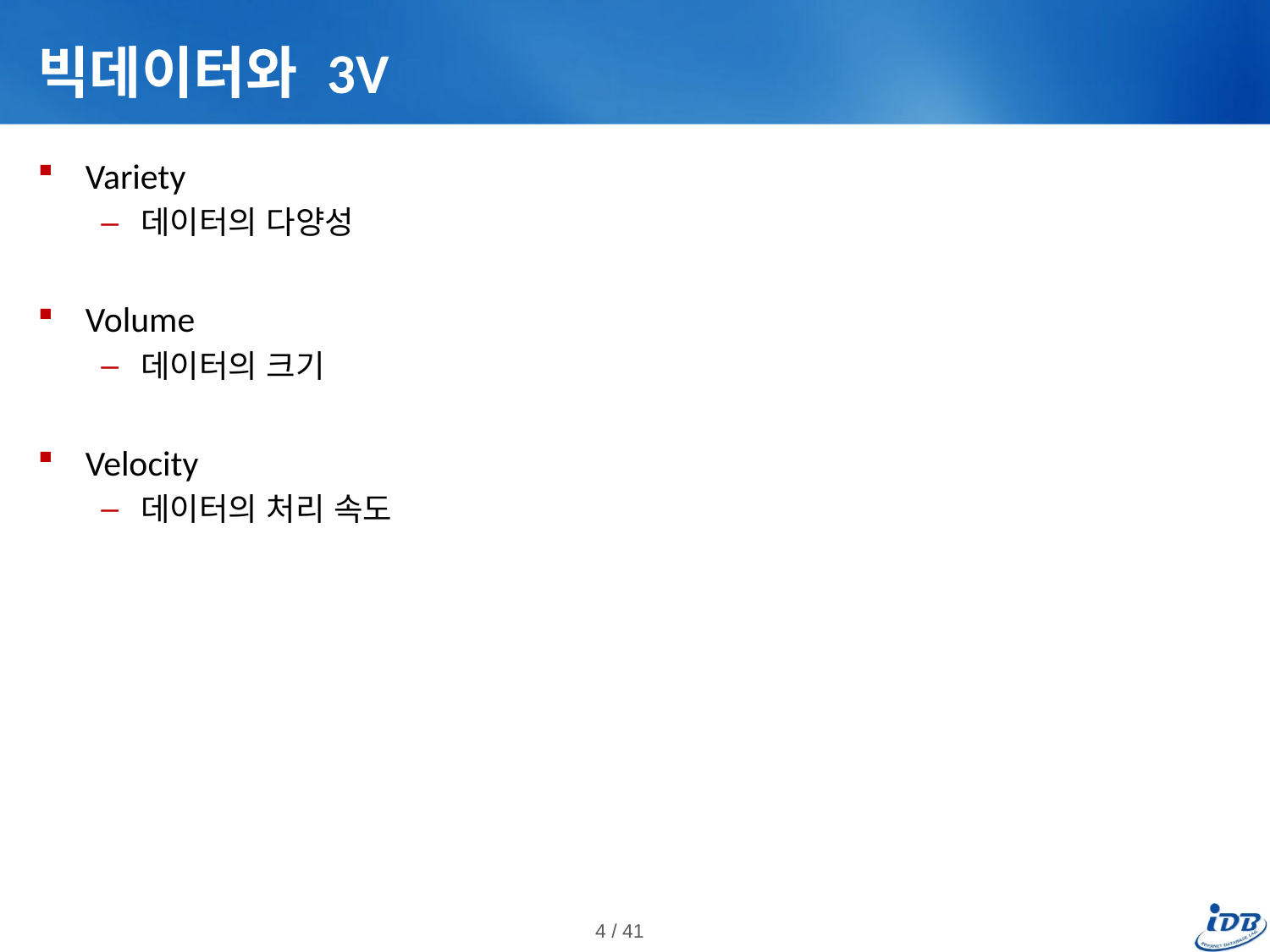

# 빅데이터와 3V
Variety
데이터의 다양성

Volume
데이터의 크기

Velocity
데이터의 처리 속도